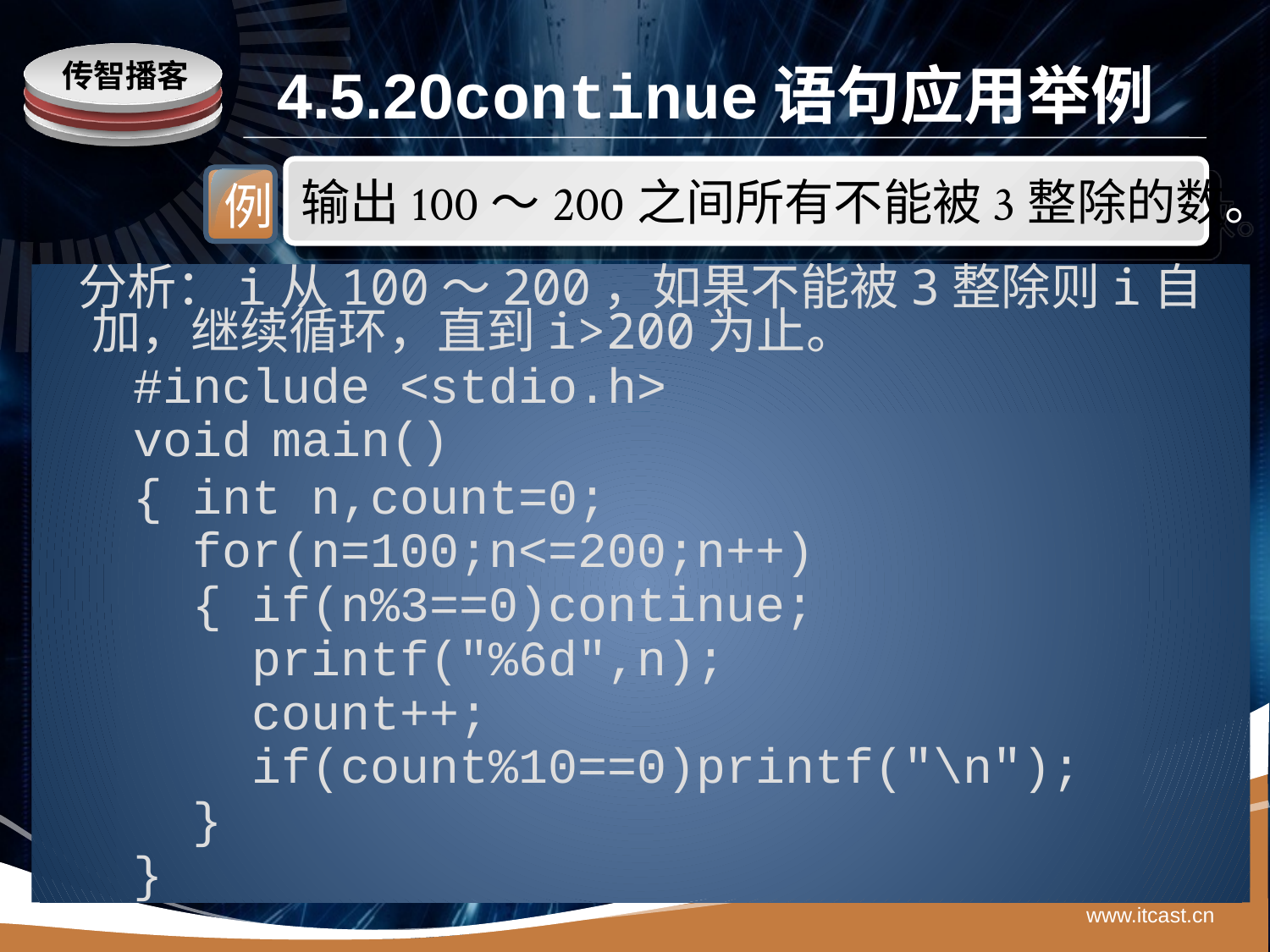

# 4.5.20continue语句应用举例

输出100～200之间所有不能被3整除的数。

例
  分析：i从100～200，如果不能被3整除则i自加，继续循环，直到i>200为止。
   #include <stdio.h>
   void main()
   { int n,count=0;
     for(n=100;n<=200;n++)
     { if(n%3==0)continue;
       printf("%6d",n);
       count++;
       if(count%10==0)printf("\n");
     }
   }

www.itcast.cn